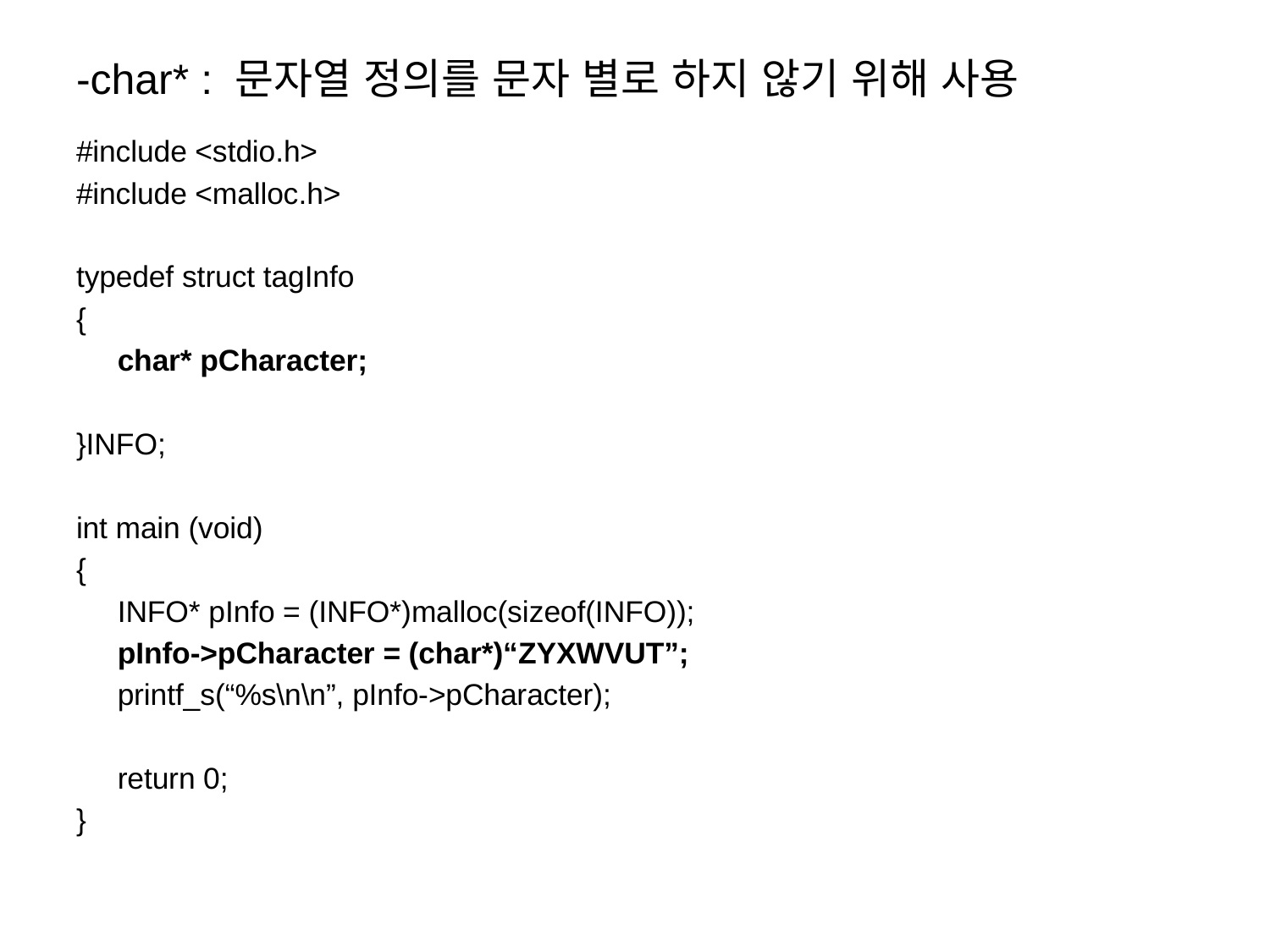

# -char* : 문자열 정의를 문자 별로 하지 않기 위해 사용
#include <stdio.h>
#include <malloc.h>

typedef struct tagInfo
{
     char* pCharacter;

}INFO;

int main (void)
{
     INFO* pInfo = (INFO*)malloc(sizeof(INFO));
     pInfo->pCharacter = (char*)“ZYXWVUT”;
     printf_s(“%s\n\n”, pInfo->pCharacter);

     return 0;
}